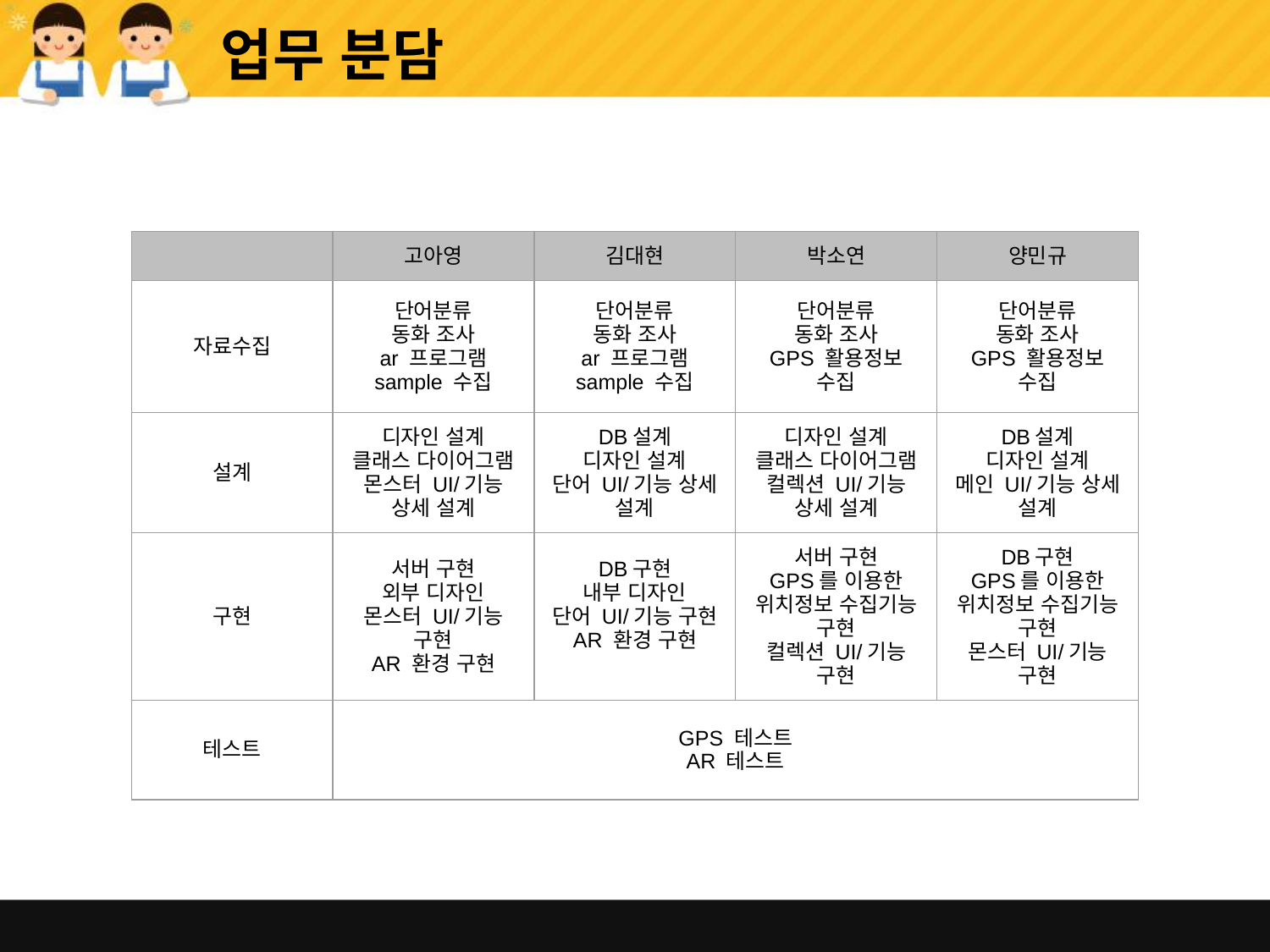

# 업무 분담
|  | 고아영 | 김대현 | 박소연 | 양민규 |
| --- | --- | --- | --- | --- |
| 자료수집 | 단어분류 동화 조사 ar 프로그램 sample 수집 | 단어분류 동화 조사 ar 프로그램 sample 수집 | 단어분류 동화 조사 GPS 활용정보 수집 | 단어분류 동화 조사 GPS 활용정보 수집 |
| 설계 | 디자인 설계 클래스 다이어그램 몬스터 UI/기능 상세 설계 | DB설계 디자인 설계 단어 UI/기능 상세 설계 | 디자인 설계 클래스 다이어그램 컬렉션 UI/기능 상세 설계 | DB설계 디자인 설계 메인 UI/기능 상세 설계 |
| 구현 | 서버 구현 외부 디자인 몬스터 UI/기능 구현 AR 환경 구현 | DB구현 내부 디자인 단어 UI/기능 구현 AR 환경 구현 | 서버 구현 GPS를 이용한 위치정보 수집기능 구현 컬렉션 UI/기능 구현 | DB구현 GPS를 이용한 위치정보 수집기능 구현 몬스터 UI/기능 구현 |
| 테스트 | GPS 테스트 AR 테스트 |  |  |  |